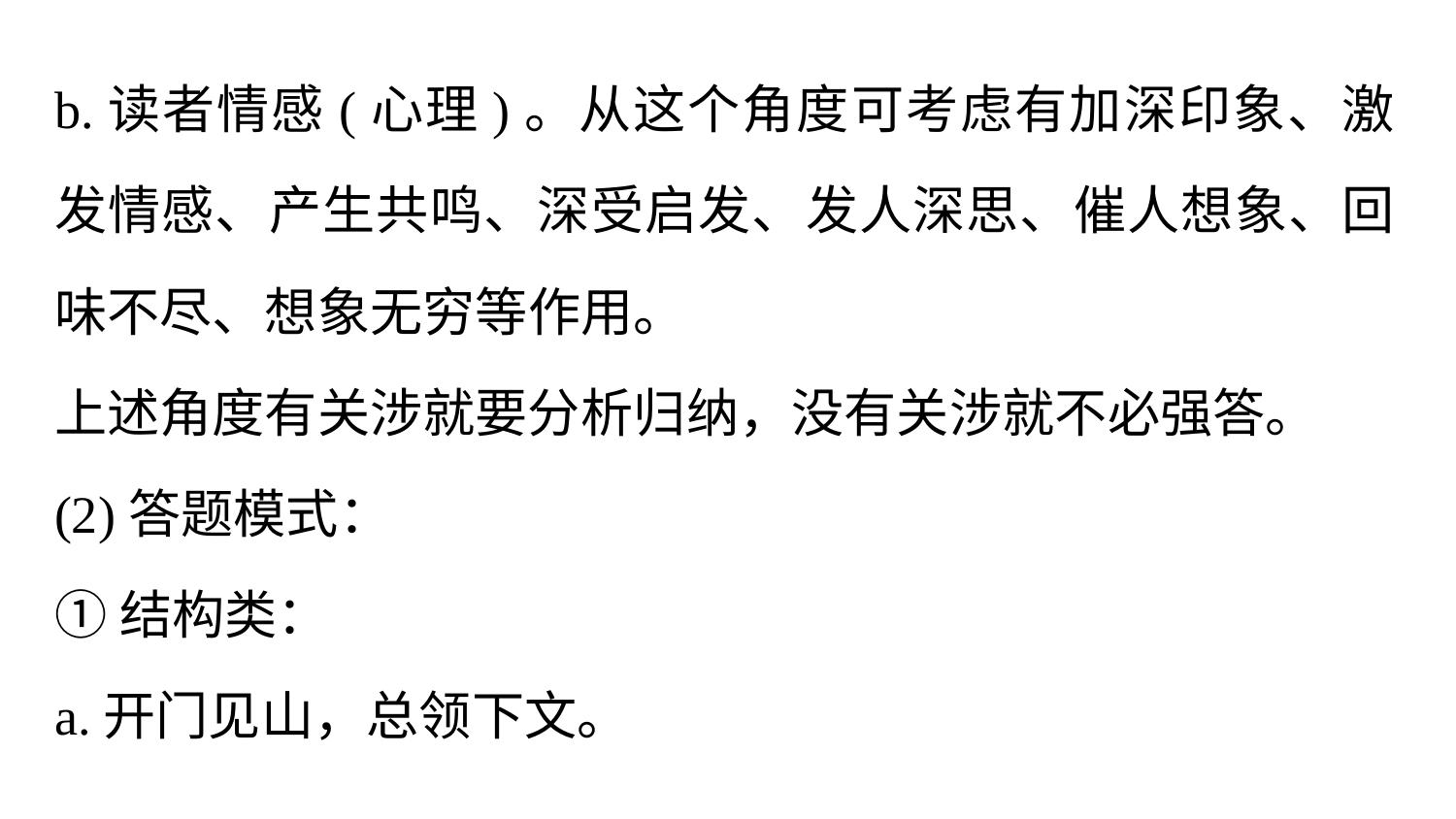

b.读者情感(心理)。从这个角度可考虑有加深印象、激发情感、产生共鸣、深受启发、发人深思、催人想象、回味不尽、想象无穷等作用。
上述角度有关涉就要分析归纳，没有关涉就不必强答。
(2)答题模式：
①结构类：
a.开门见山，总领下文。